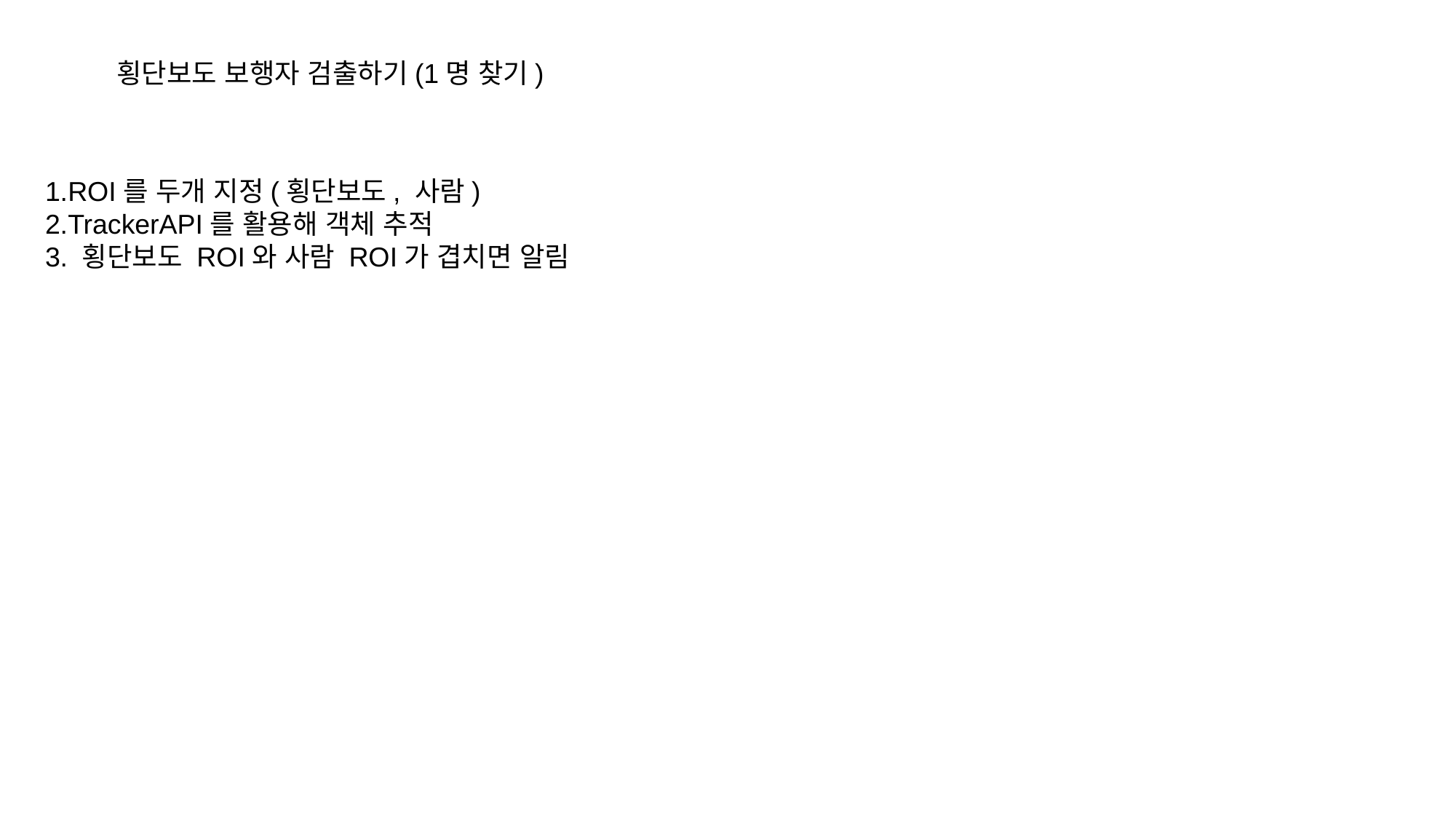

횡단보도 보행자 검출하기(1명 찾기)
1.ROI를 두개 지정(횡단보도, 사람)
2.TrackerAPI를 활용해 객체 추적
3. 횡단보도 ROI와 사람 ROI가 겹치면 알림